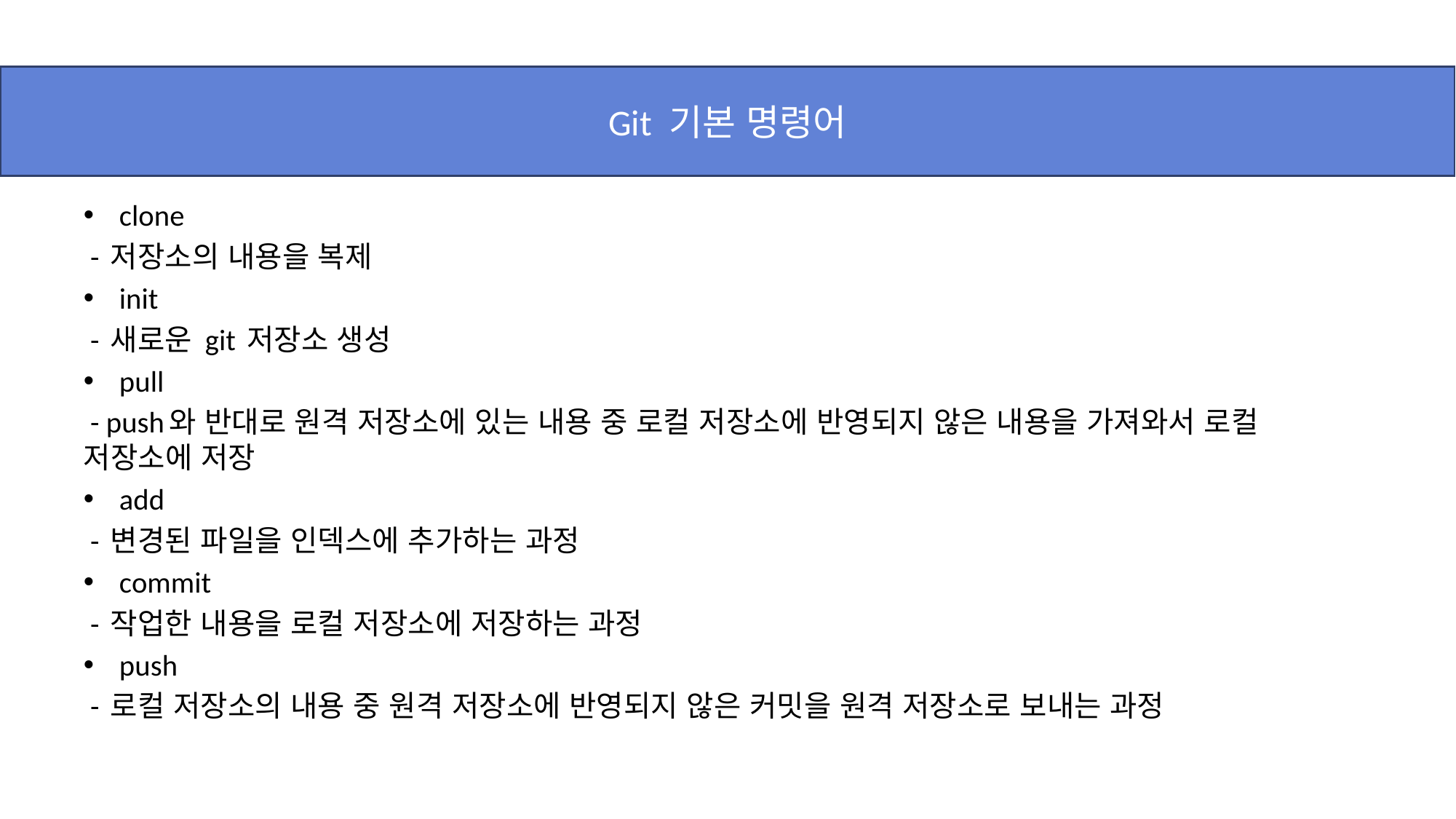

Git 기본 명령어
clone
 - 저장소의 내용을 복제
init
 - 새로운 git 저장소 생성
pull
 - push와 반대로 원격 저장소에 있는 내용 중 로컬 저장소에 반영되지 않은 내용을 가져와서 로컬 저장소에 저장
add
 - 변경된 파일을 인덱스에 추가하는 과정
commit
 - 작업한 내용을 로컬 저장소에 저장하는 과정
push
 - 로컬 저장소의 내용 중 원격 저장소에 반영되지 않은 커밋을 원격 저장소로 보내는 과정